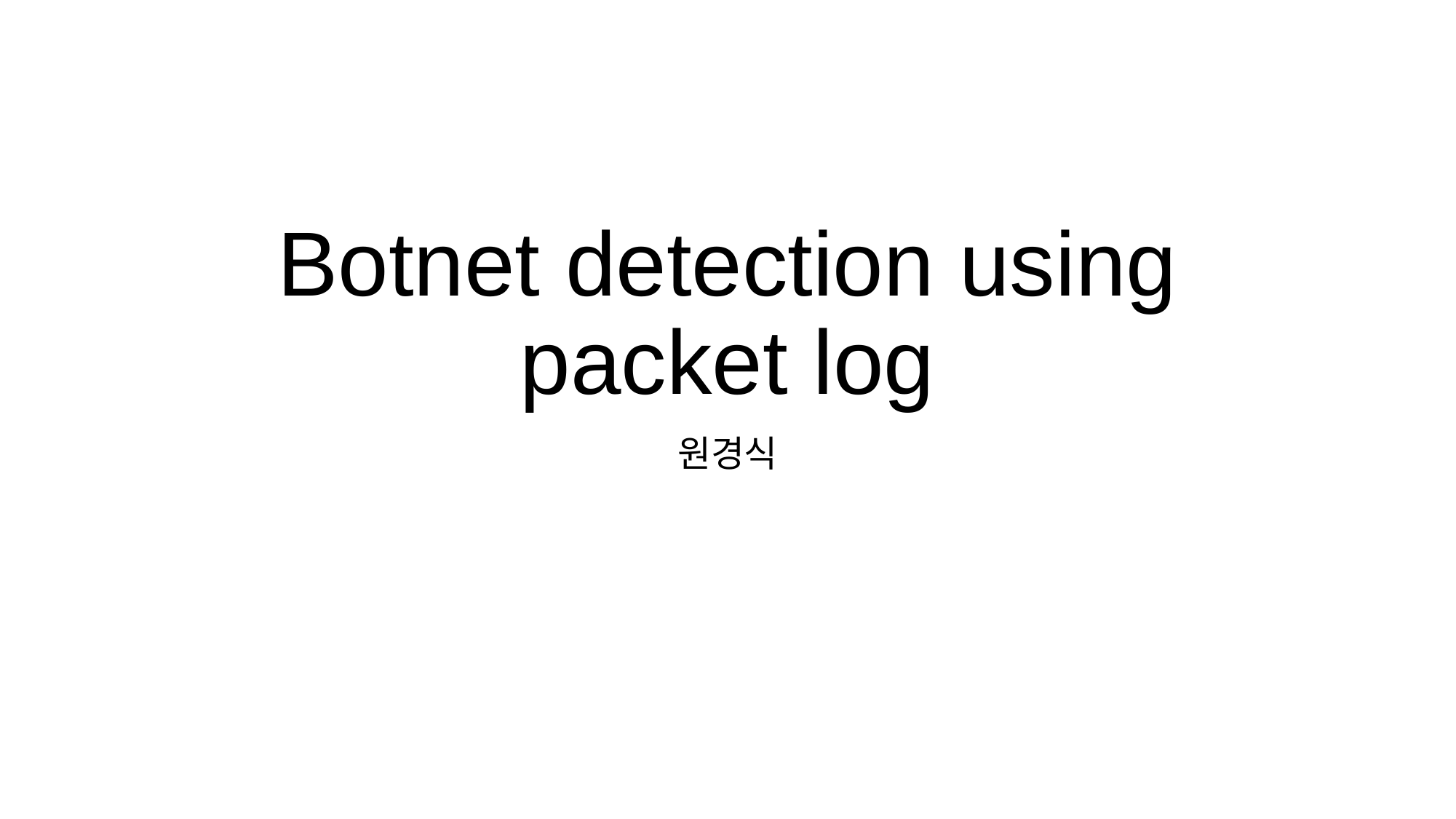

# Botnet detection using packet log
원경식